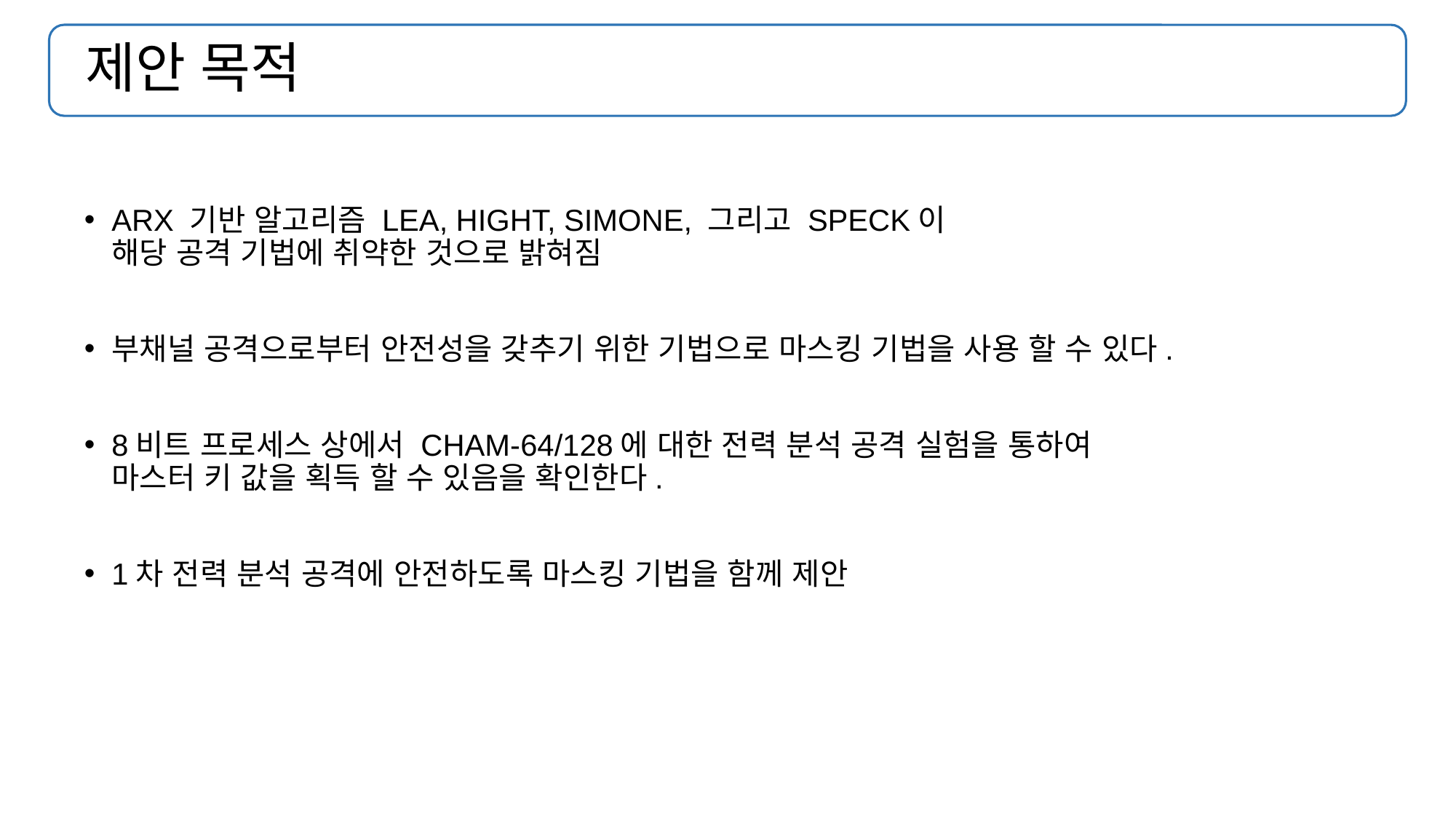

제안 목적
#
ARX 기반 알고리즘 LEA, HIGHT, SIMONE, 그리고 SPECK이
해당 공격 기법에 취약한 것으로 밝혀짐

부채널 공격으로부터 안전성을 갖추기 위한 기법으로 마스킹 기법을 사용 할 수 있다.

8비트 프로세스 상에서 CHAM-64/128에 대한 전력 분석 공격 실험을 통하여
마스터 키 값을 획득 할 수 있음을 확인한다.

1차 전력 분석 공격에 안전하도록 마스킹 기법을 함께 제안